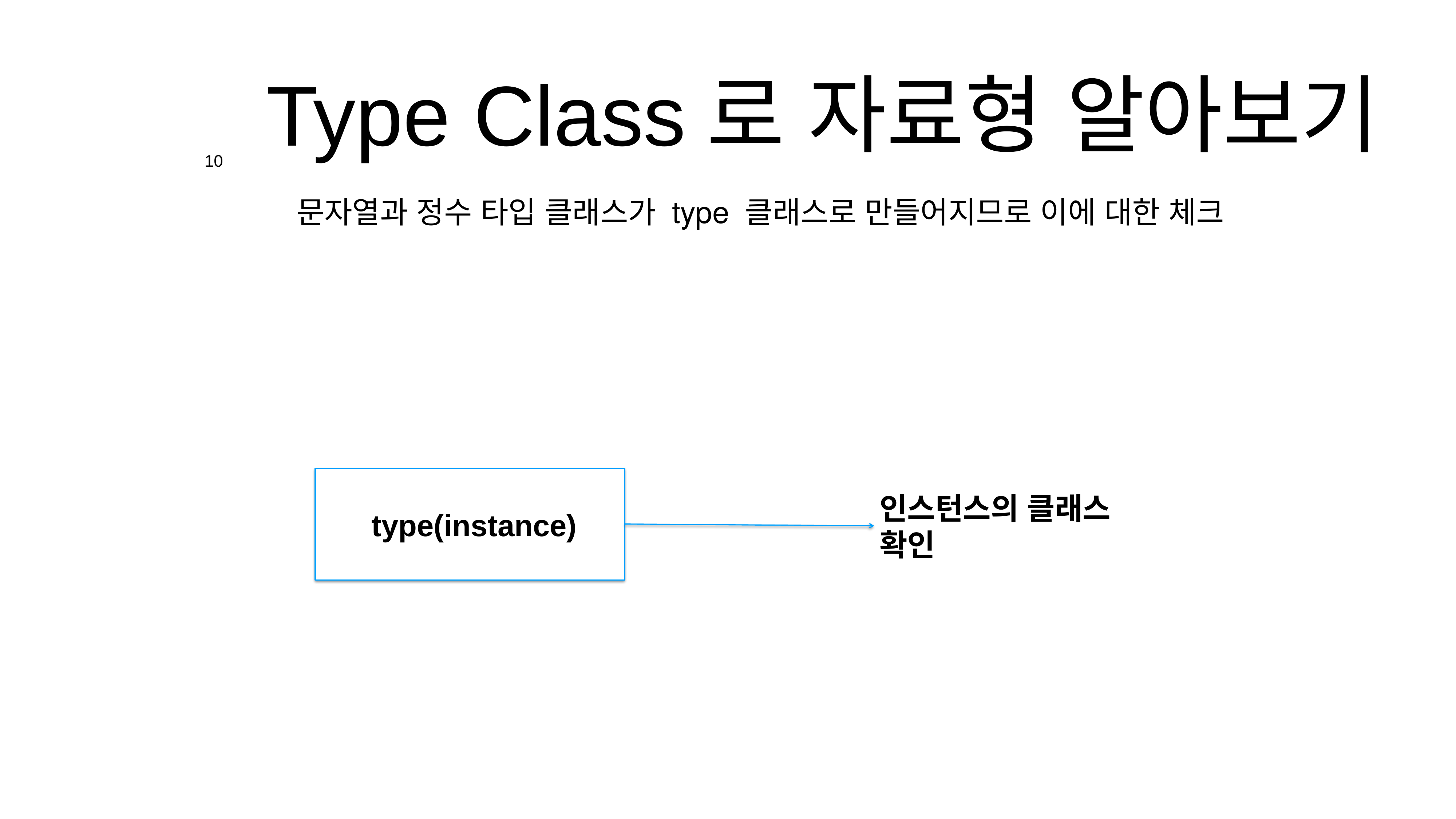

# Type Class로 자료형 알아보기
10
문자열과 정수 타입 클래스가 type 클래스로 만들어지므로 이에 대한 체크
 type(instance)
인스턴스의 클래스 확인